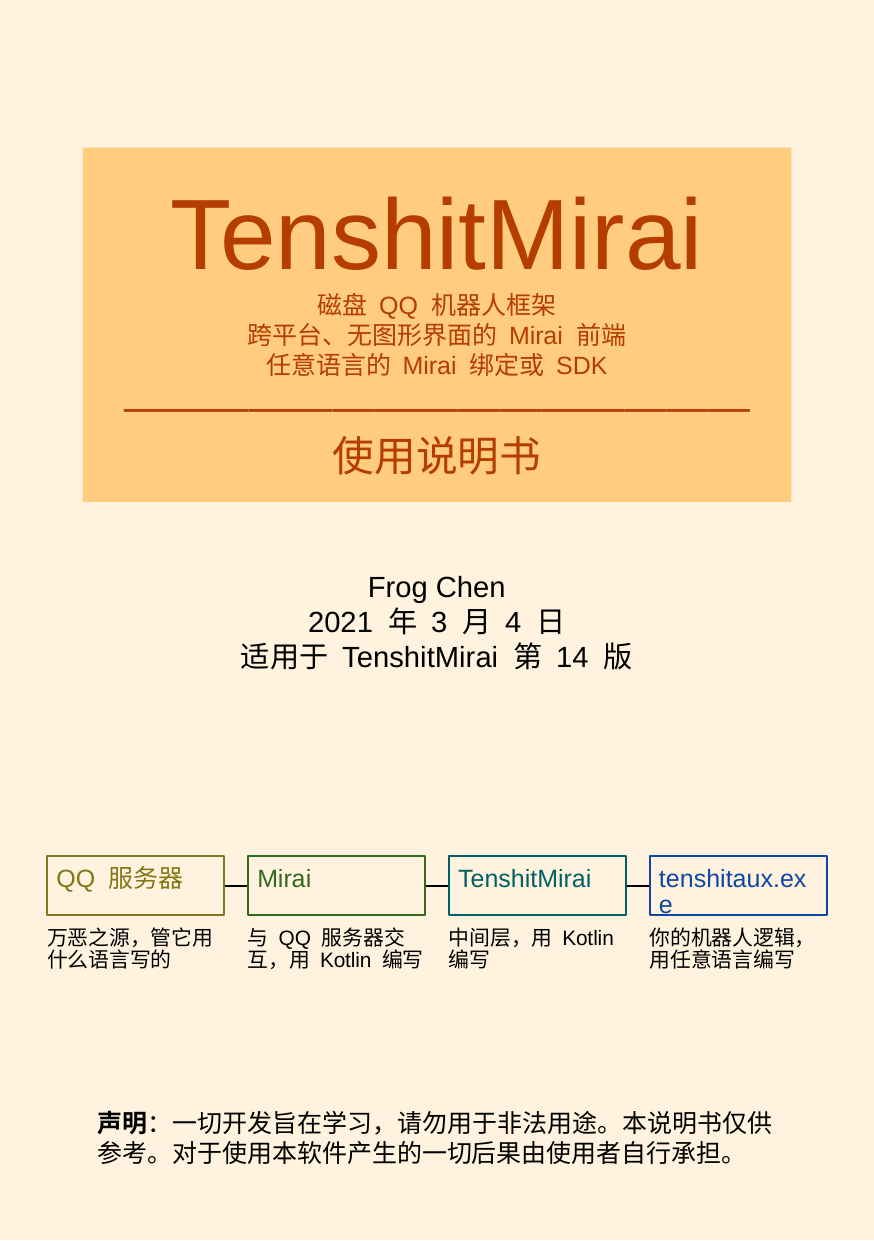

# TenshitMirai 磁盘 QQ 机器人框架 跨平台、无图形界面的 Mirai 前端 任意语言的 Mirai 绑定或 SDK ——————————————— 使用说明书
Frog Chen
2021 年 3 月 4 日
适用于 TenshitMirai 第 14 版
QQ 服务器
Mirai
TenshitMirai
tenshitaux.exe
万恶之源，管它用什么语言写的
与 QQ 服务器交互，用 Kotlin 编写
中间层，用 Kotlin 编写
你的机器人逻辑，用任意语言编写
声明：一切开发旨在学习，请勿用于非法用途。本说明书仅供参考。对于使用本软件产生的一切后果由使用者自行承担。